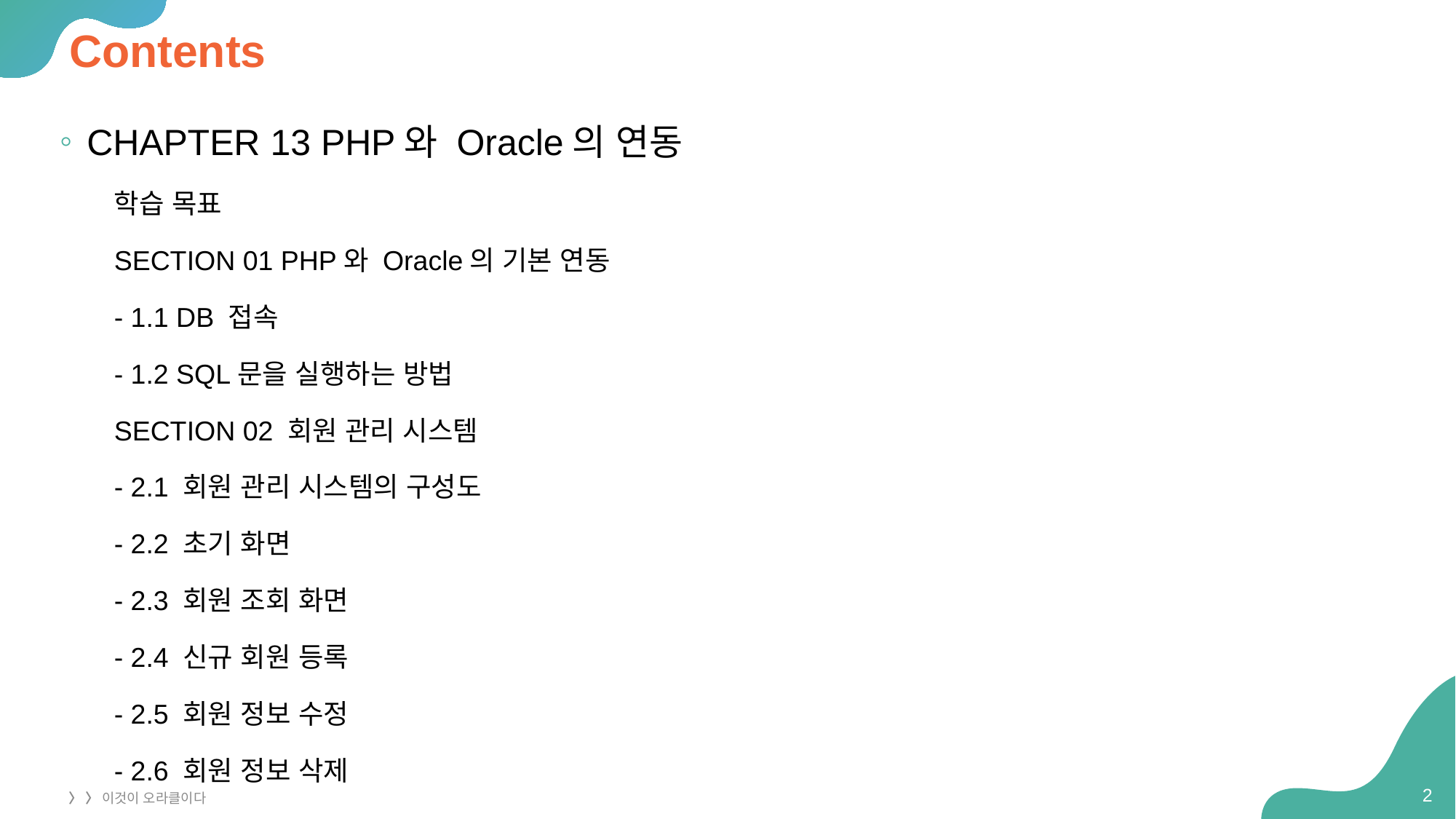

# Contents
CHAPTER 13 PHP와 Oracle의 연동
학습 목표
SECTION 01 PHP와 Oracle의 기본 연동
- 1.1 DB 접속
- 1.2 SQL문을 실행하는 방법
SECTION 02 회원 관리 시스템
- 2.1 회원 관리 시스템의 구성도
- 2.2 초기 화면
- 2.3 회원 조회 화면
- 2.4 신규 회원 등록
- 2.5 회원 정보 수정
- 2.6 회원 정보 삭제

2
〉 〉 이것이 오라클이다